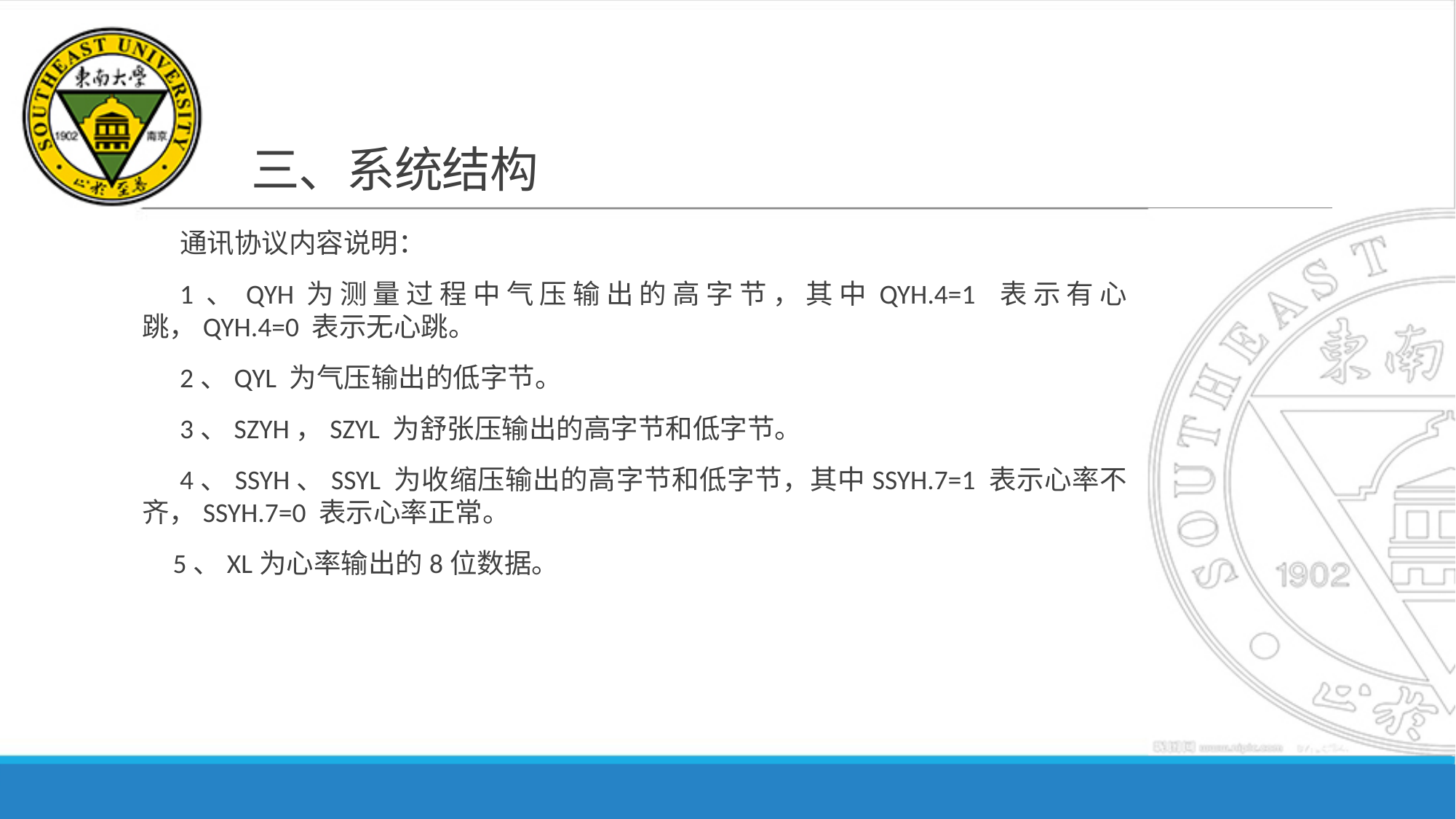

# 三、系统结构
通讯协议内容说明：
1、QYH为测量过程中气压输出的高字节，其中QYH.4=1 表示有心跳，QYH.4=0 表示无心跳。
2、QYL 为气压输出的低字节。
3、SZYH，SZYL 为舒张压输出的高字节和低字节。
4、SSYH、SSYL 为收缩压输出的高字节和低字节，其中SSYH.7=1 表示心率不齐，SSYH.7=0 表示心率正常。
     5、XL为心率输出的8位数据。